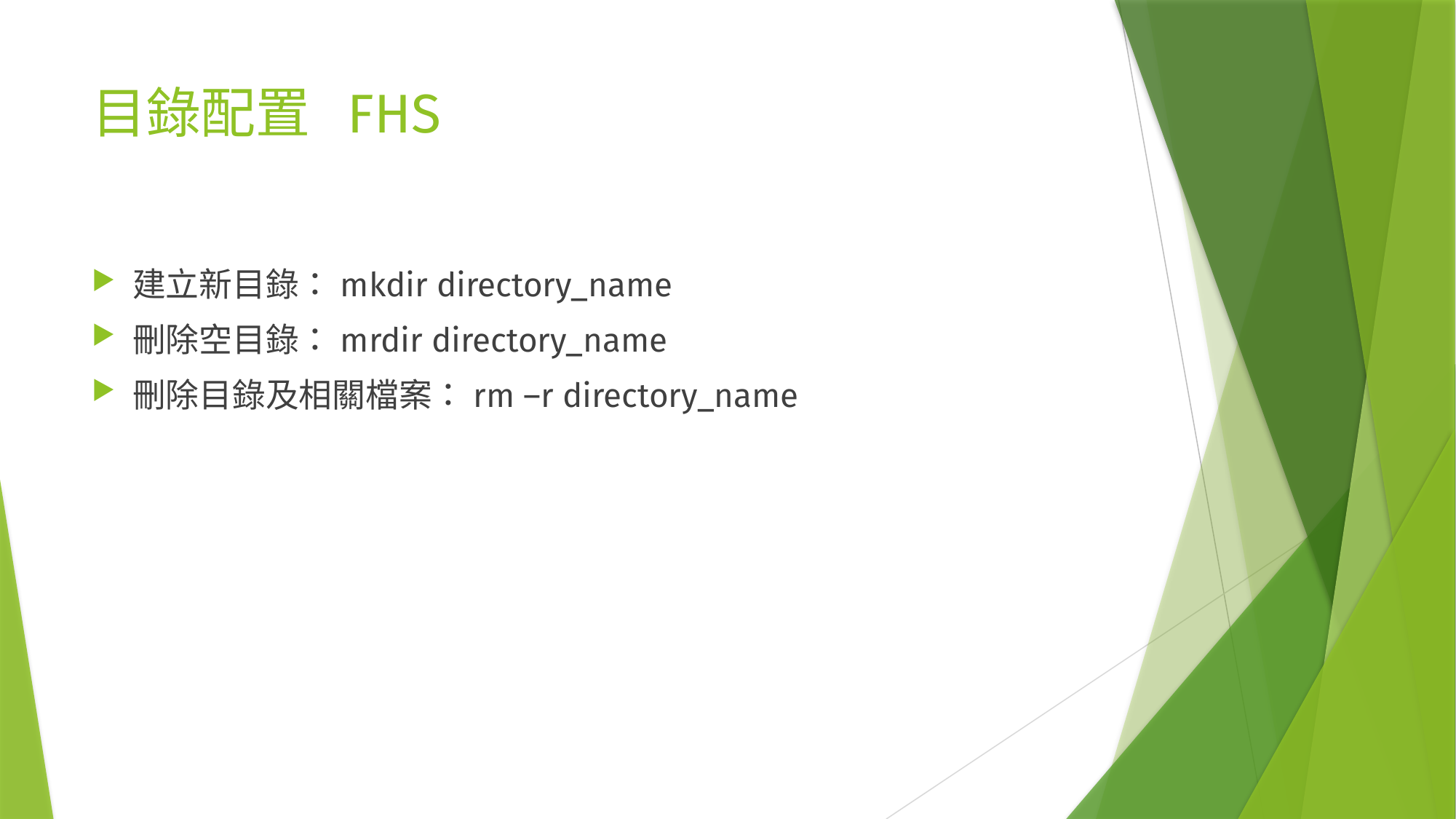

# 目錄配置  FHS
建立新目錄：mkdir directory_name
刪除空目錄：mrdir directory_name
刪除目錄及相關檔案：rm –r directory_name